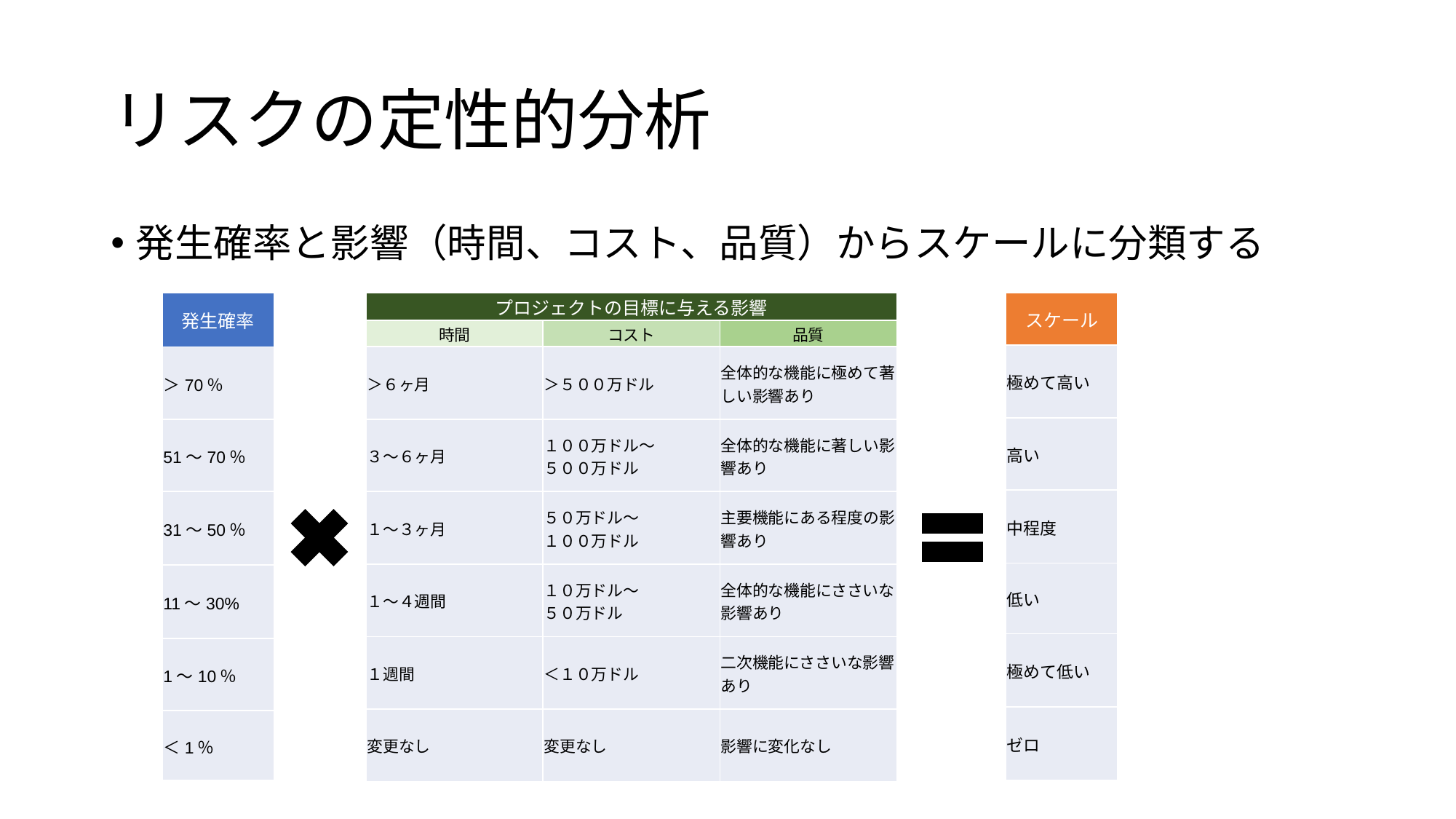

# リスクの定性的分析
発生確率と影響（時間、コスト、品質）からスケールに分類する
| 発生確率 |
| --- |
| ＞70％ |
| 51〜70％ |
| 31〜50％ |
| 11〜30% |
| 1〜10％ |
| ＜1％ |
| スケール |
| --- |
| 極めて高い |
| 高い |
| 中程度 |
| 低い |
| 極めて低い |
| ゼロ |
| プロジェクトの目標に与える影響 |  |  |
| --- | --- | --- |
| 時間 | コスト | 品質 |
| ＞６ヶ月 | ＞５００万ドル | 全体的な機能に極めて著しい影響あり |
| ３〜６ヶ月 | １００万ドル〜 ５００万ドル | 全体的な機能に著しい影響あり |
| １〜３ヶ月 | ５０万ドル〜 １００万ドル | 主要機能にある程度の影響あり |
| １〜４週間 | １０万ドル〜 ５０万ドル | 全体的な機能にささいな影響あり |
| １週間 | ＜１０万ドル | 二次機能にささいな影響あり |
| 変更なし | 変更なし | 影響に変化なし |